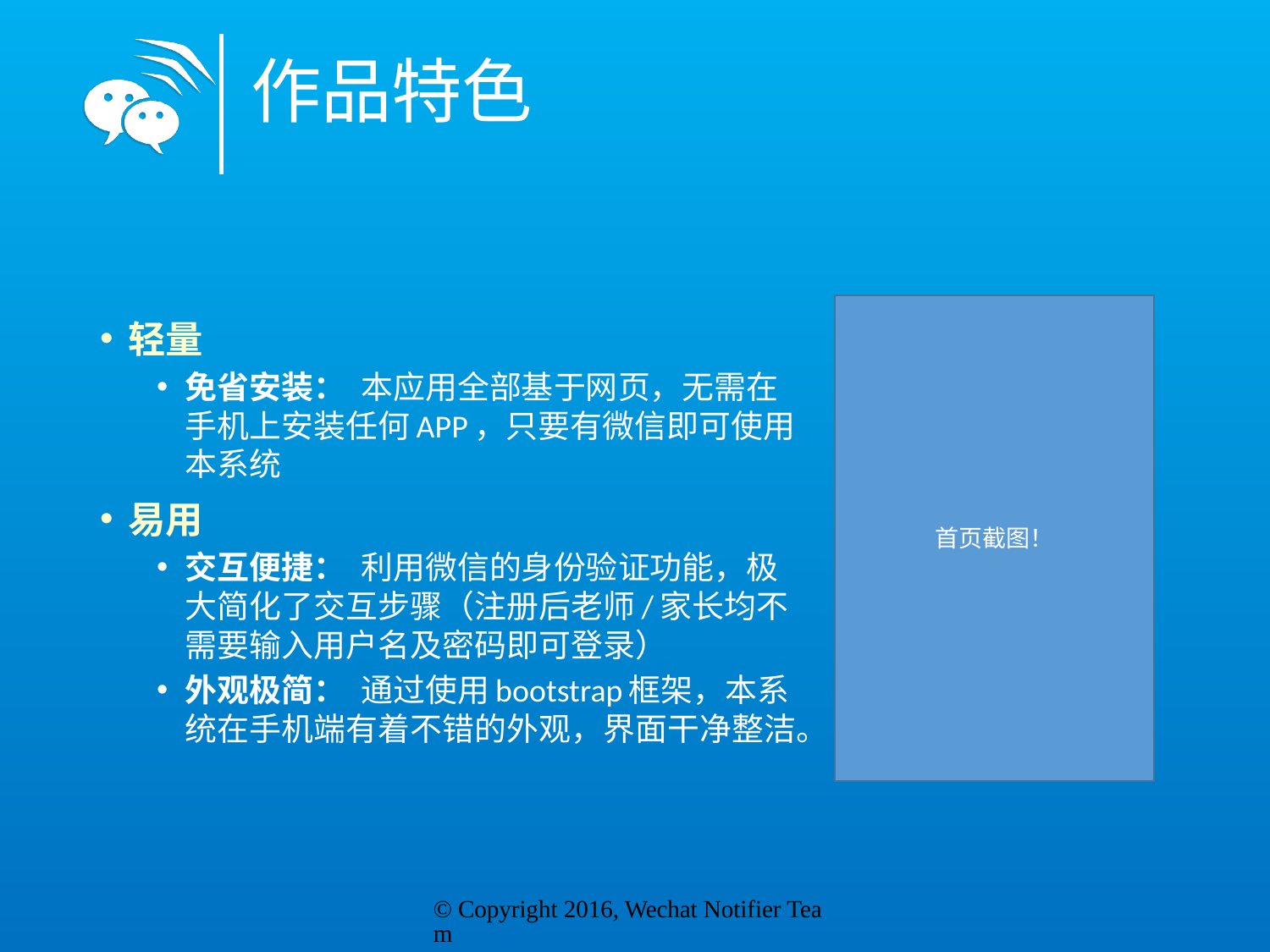

# 作品特色
首页截图！
轻量
免省安装：  本应用全部基于网页，无需在手机上安装任何APP，只要有微信即可使用本系统
易用
交互便捷：  利用微信的身份验证功能，极大简化了交互步骤（注册后老师/家长均不需要输入用户名及密码即可登录）
外观极简：  通过使用bootstrap框架，本系统在手机端有着不错的外观，界面干净整洁。

© Copyright 2016, Wechat Notifier Team